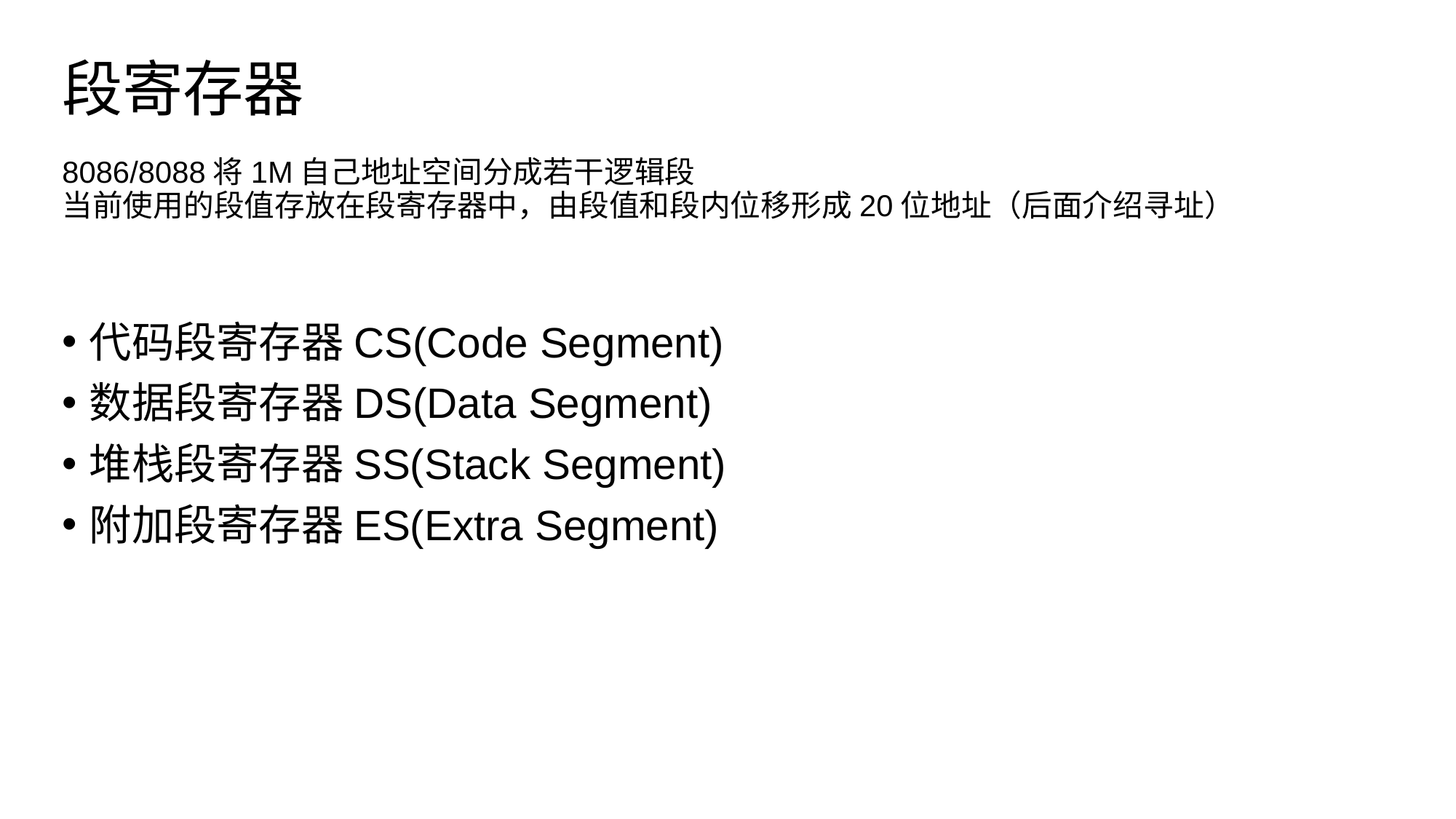

# 段寄存器 8086/8088将1M自己地址空间分成若干逻辑段 当前使用的段值存放在段寄存器中，由段值和段内位移形成20位地址（后面介绍寻址）
代码段寄存器CS(Code Segment)
数据段寄存器DS(Data Segment)
堆栈段寄存器SS(Stack Segment)
附加段寄存器ES(Extra Segment)